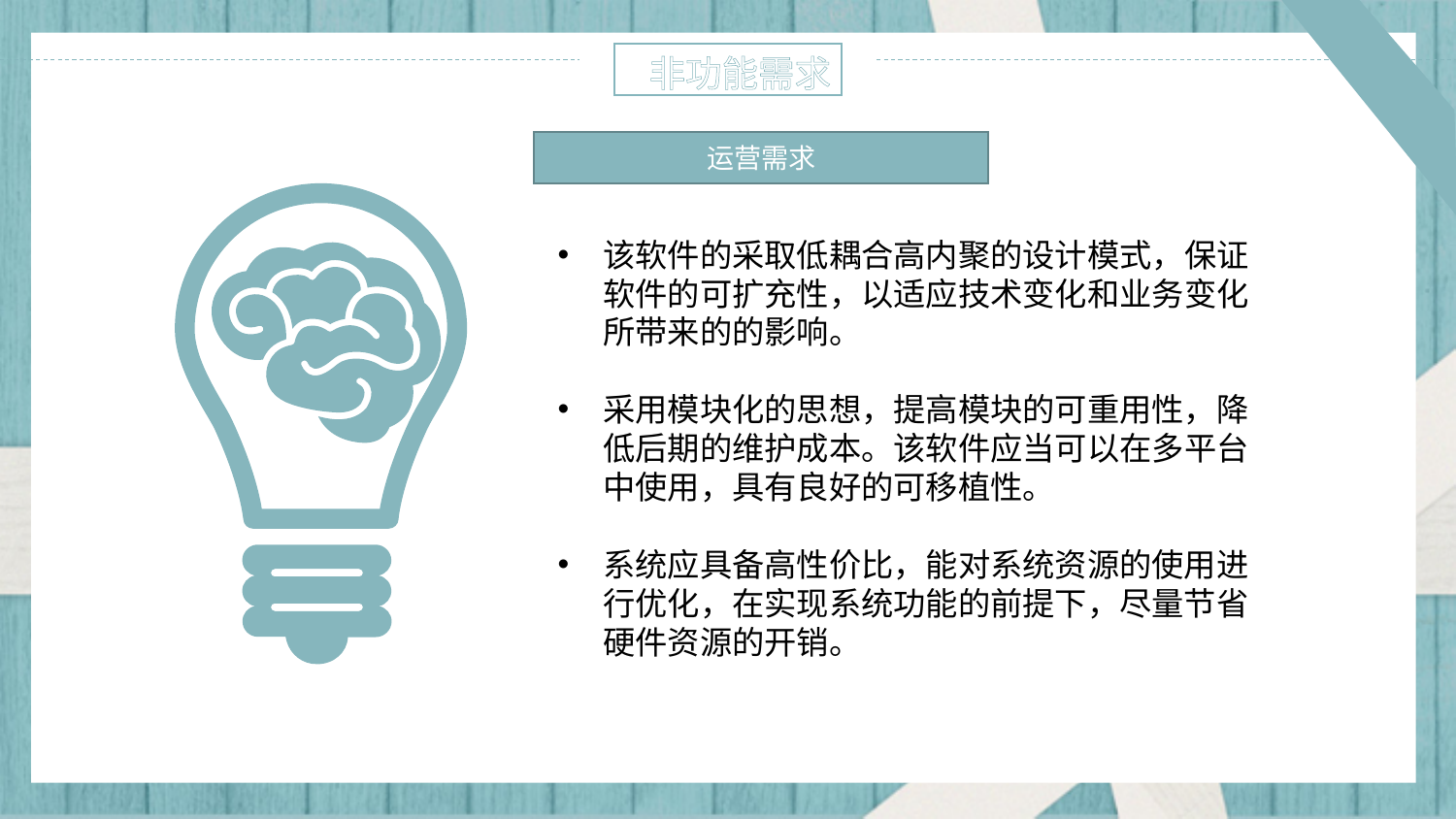

非功能需求
运营需求

该软件的采取低耦合高内聚的设计模式，保证软件的可扩充性，以适应技术变化和业务变化所带来的的影响。

采用模块化的思想，提高模块的可重用性，降低后期的维护成本。该软件应当可以在多平台中使用，具有良好的可移植性。

系统应具备高性价比，能对系统资源的使用进行优化，在实现系统功能的前提下，尽量节省硬件资源的开销。